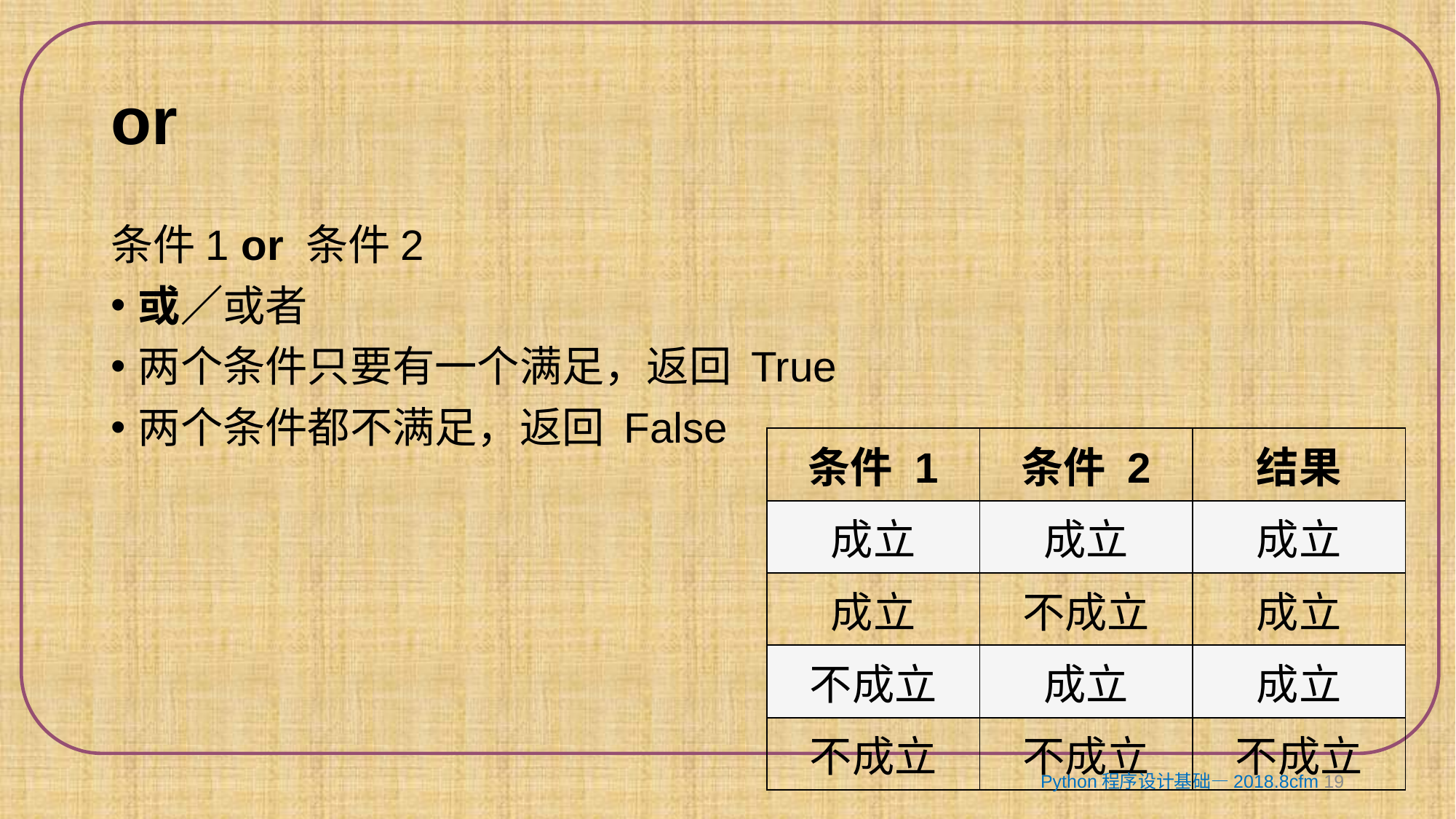

# or
条件1 or 条件2
或／或者
两个条件只要有一个满足，返回 True
两个条件都不满足，返回 False

| 条件 1 | 条件 2 | 结果 |
| --- | --- | --- |
| 成立 | 成立 | 成立 |
| 成立 | 不成立 | 成立 |
| 不成立 | 成立 | 成立 |
| 不成立 | 不成立 | 不成立 |
Python程序设计基础—2018.8cfm 19